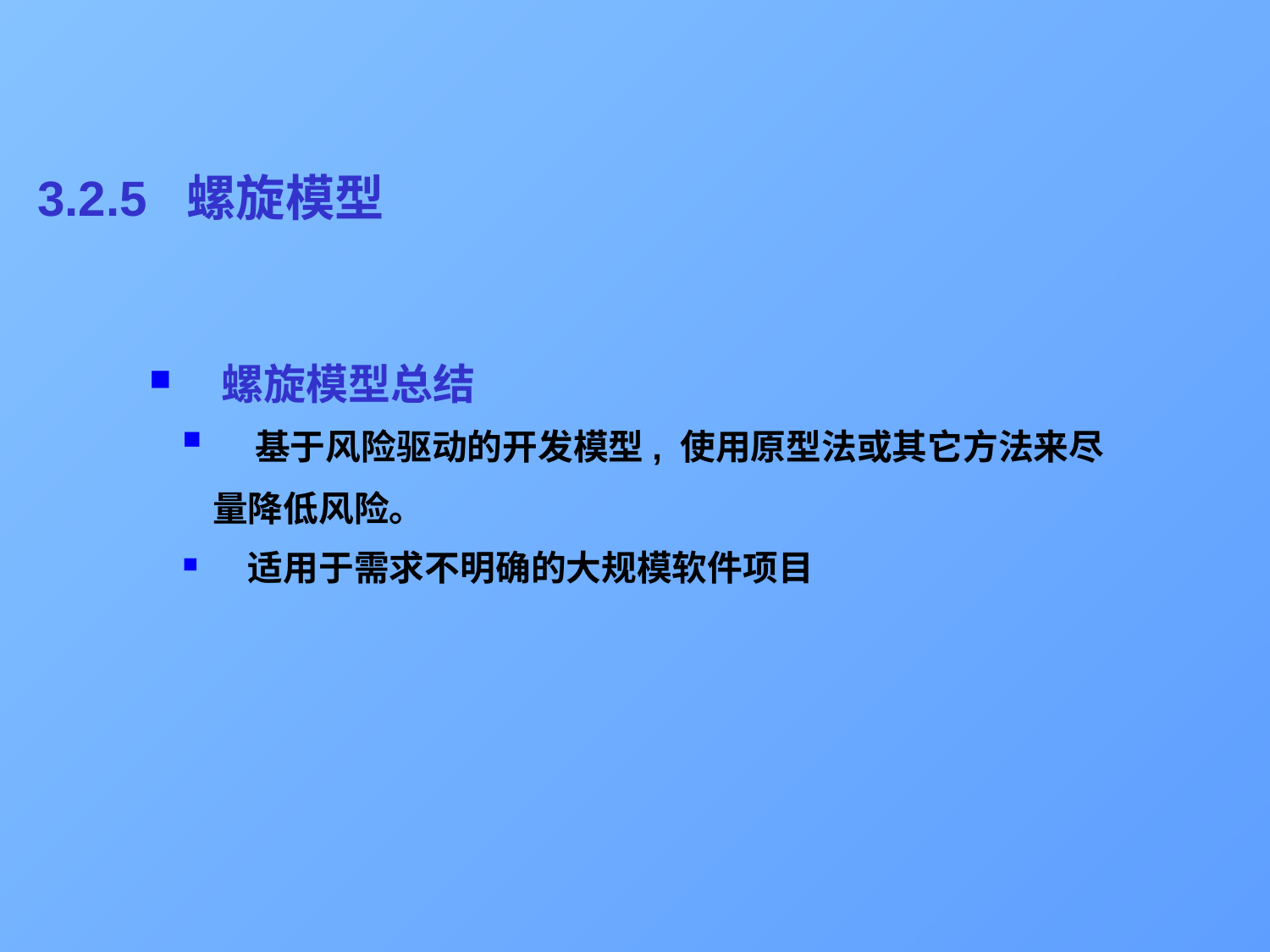

# 3.2.5  螺旋模型
　螺旋模型总结
　基于风险驱动的开发模型, 使用原型法或其它方法来尽量降低风险。
　适用于需求不明确的大规模软件项目